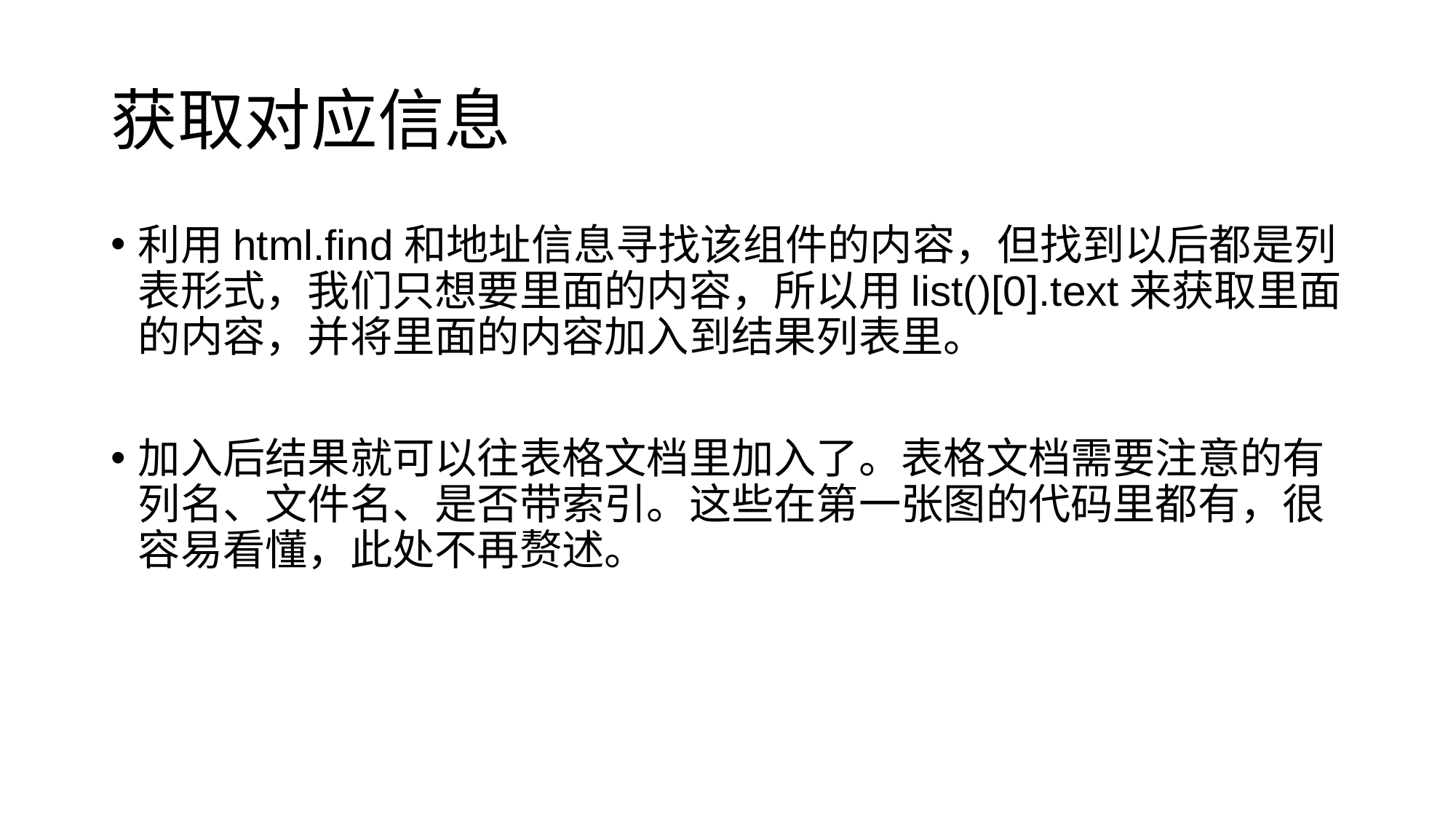

# 获取对应信息
利用html.find和地址信息寻找该组件的内容，但找到以后都是列表形式，我们只想要里面的内容，所以用list()[0].text来获取里面的内容，并将里面的内容加入到结果列表里。

加入后结果就可以往表格文档里加入了。表格文档需要注意的有列名、文件名、是否带索引。这些在第一张图的代码里都有，很容易看懂，此处不再赘述。